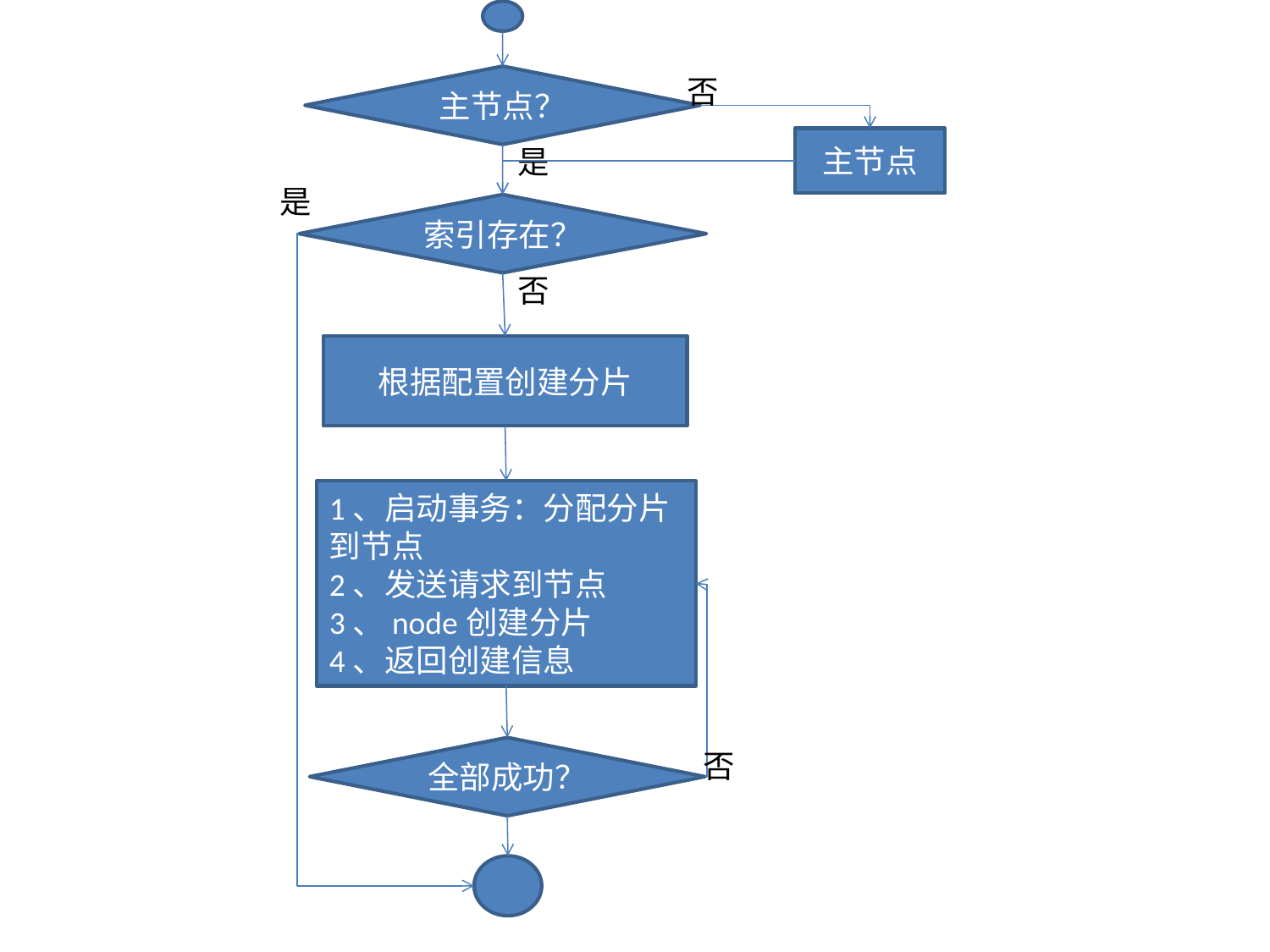

主节点？
否
主节点
是
是
索引存在？
否
根据配置创建分片
1、启动事务：分配分片到节点
2、发送请求到节点
3、node创建分片
4、返回创建信息
全部成功？
否